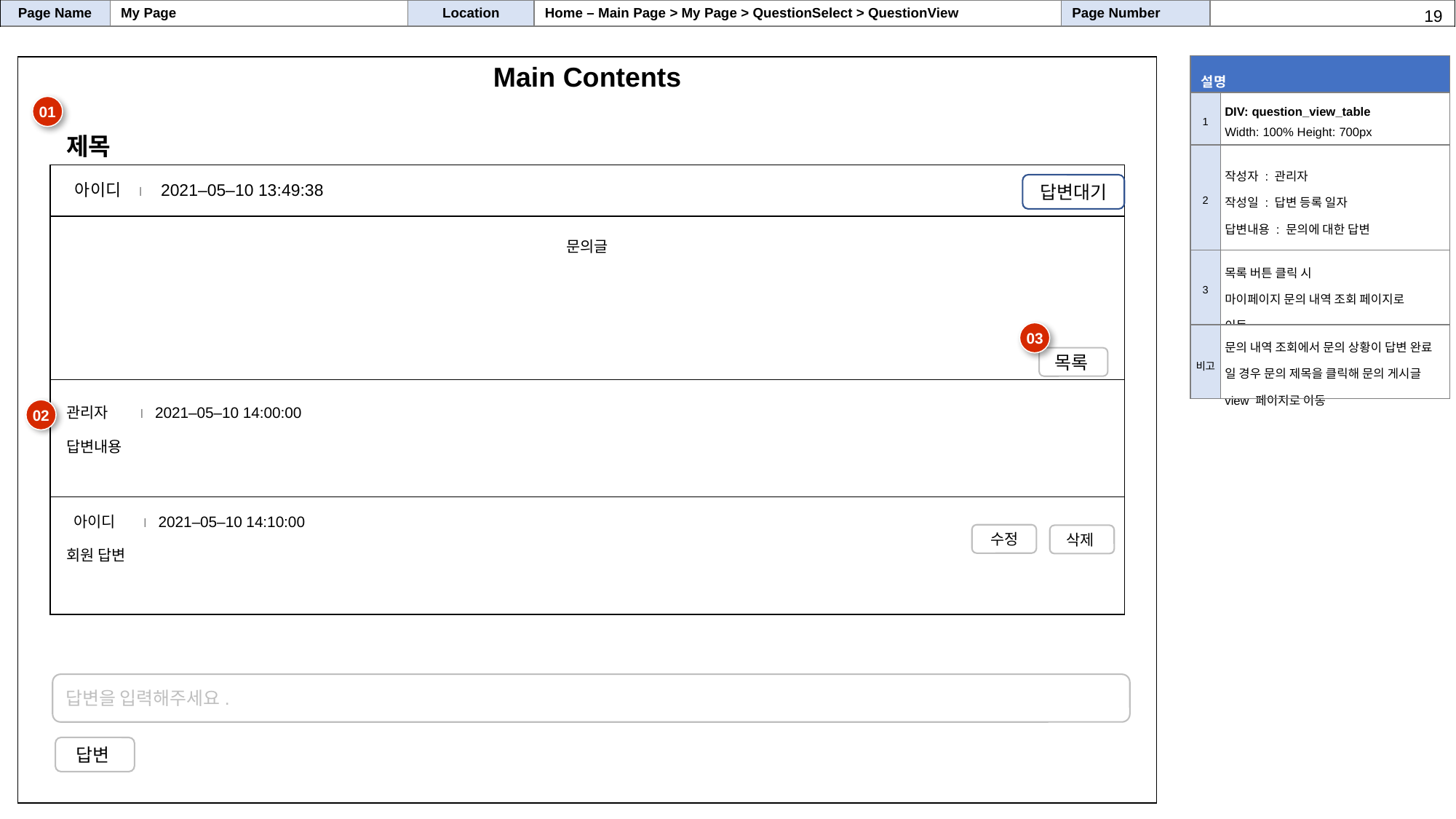

| Page Name | My Page | Location | Home – Main Page > My Page > QuestionSelect > QuestionView | Page Number |  |
| --- | --- | --- | --- | --- | --- |
19
| 설명 |  |
| --- | --- |
| 1 | DIV: question\_view\_table Width: 100% Height: 700px |
| 2 | 작성자 : 관리자 작성일 : 답변 등록 일자 답변내용 : 문의에 대한 답변 |
| 3 | 목록 버튼 클릭 시 마이페이지 문의 내역 조회 페이지로 이동 |
| 비고 | 문의 내역 조회에서 문의 상황이 답변 완료 일 경우 문의 제목을 클릭해 문의 게시글 view 페이지로 이동 |
| Main Contents |
| --- |
01

제목

| 아이디 l 2021–05–10 13:49:38 |
| --- |
| 문의글 |
| 관리자 l 2021–05–10 14:00:00 답변내용 |
| 아이디 l 2021–05–10 14:10:00 회원 답변 |
답변대기
03
목록
02
수정
삭제
답변을 입력해주세요.
답변